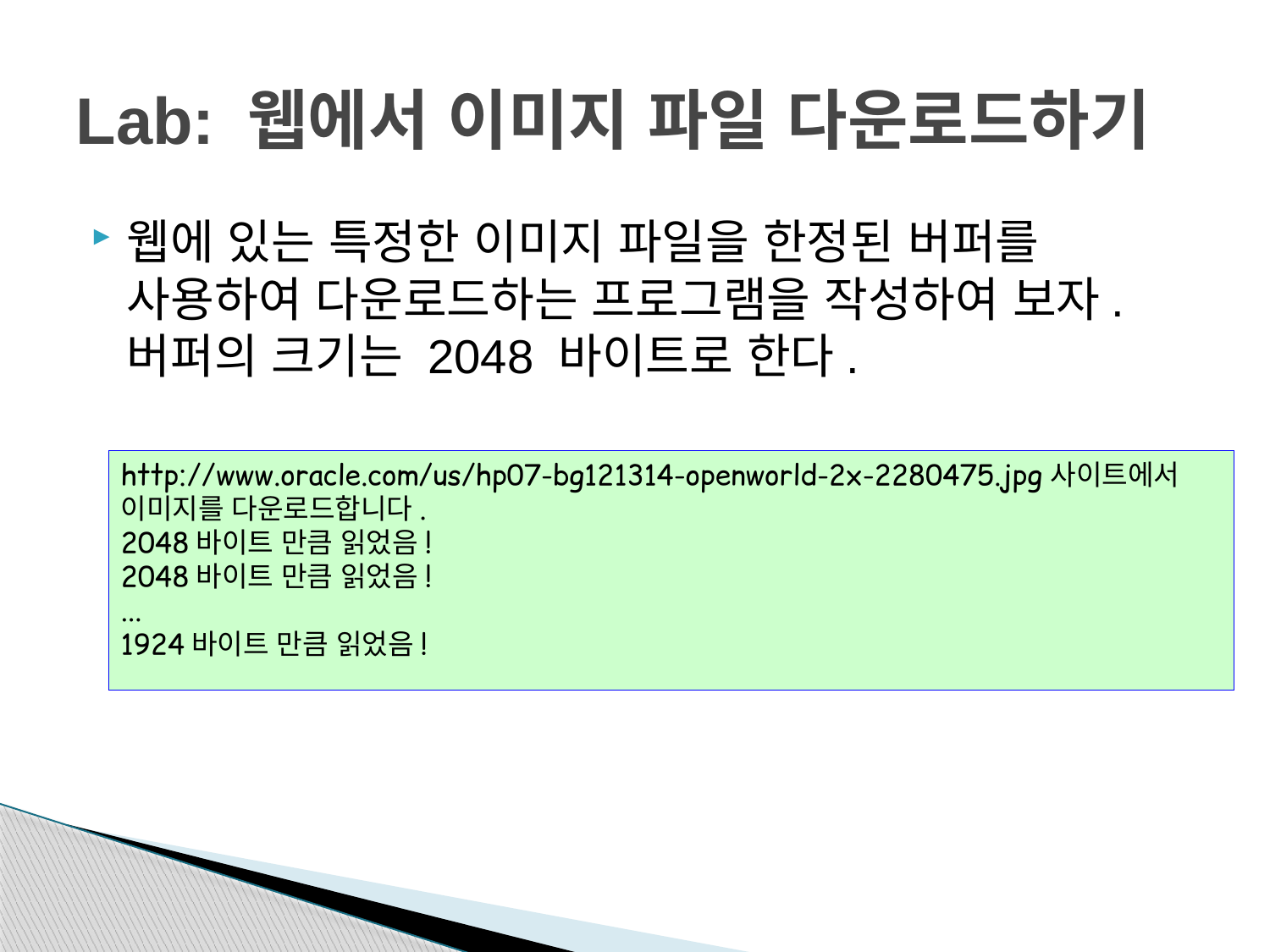

# Lab: 웹에서 이미지 파일 다운로드하기
웹에 있는 특정한 이미지 파일을 한정된 버퍼를 사용하여 다운로드하는 프로그램을 작성하여 보자. 버퍼의 크기는 2048 바이트로 한다.

http://www.oracle.com/us/hp07-bg121314-openworld-2x-2280475.jpg사이트에서 이미지를 다운로드합니다.
2048바이트 만큼 읽었음!
2048바이트 만큼 읽었음!
...
1924바이트 만큼 읽었음!